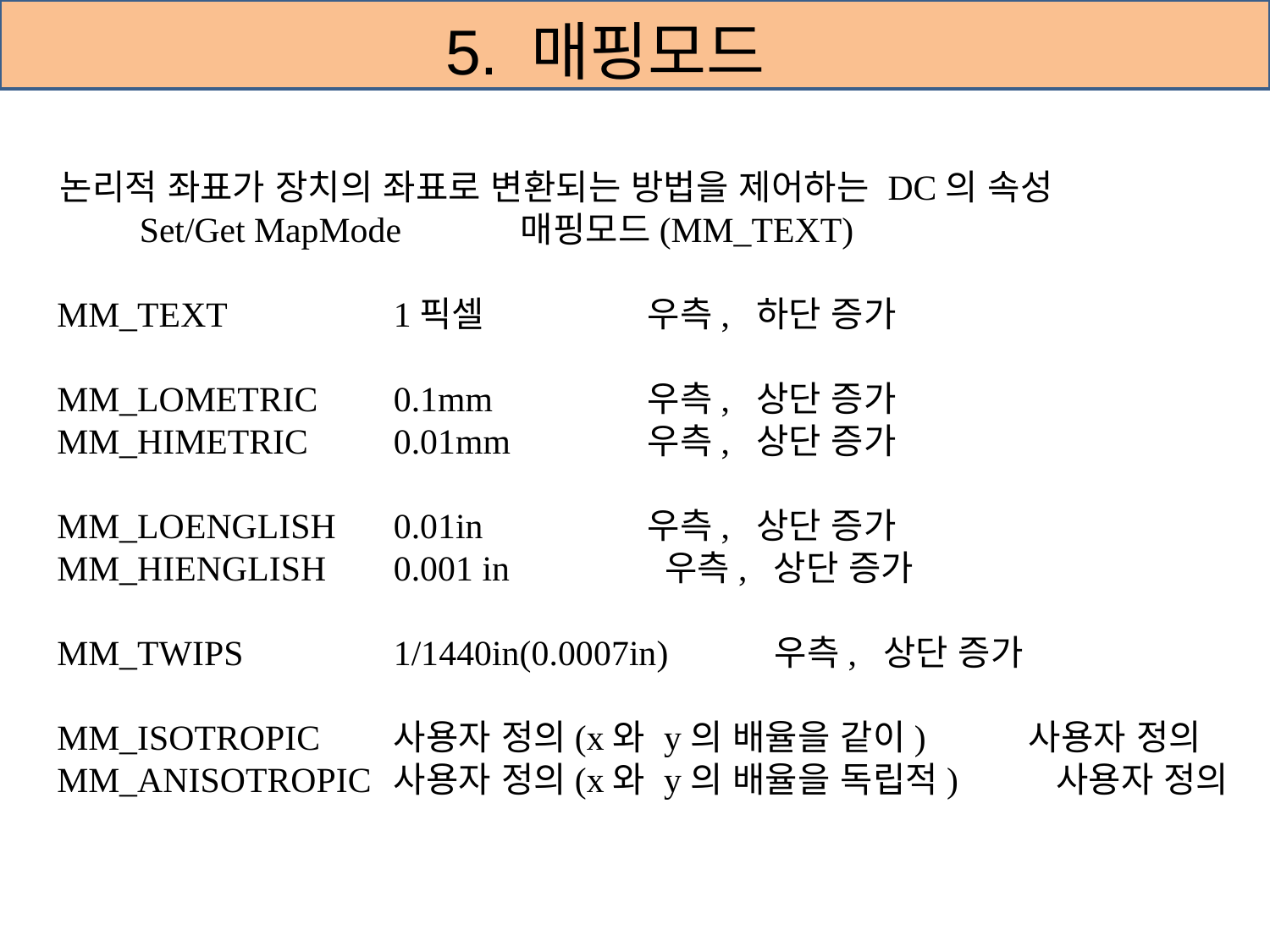

# 5. 매핑모드
     논리적 좌표가 장치의 좌표로 변환되는 방법을 제어하는 DC의 속성
 	Set/Get MapMode	매핑모드(MM_TEXT)

     MM_TEXT		1픽셀		우측,  하단 증가

     MM_LOMETRIC	0.1mm		우측,  상단 증가
     MM_HIMETRIC	0.01mm		우측,  상단 증가

     MM_LOENGLISH	0.01in		우측,  상단 증가
     MM_HIENGLISH	0.001 in		 우측,  상단 증가

     MM_TWIPS		1/1440in(0.0007in) 	우측,  상단 증가

     MM_ISOTROPIC	사용자 정의(x와 y의 배율을 같이)	사용자 정의
     MM_ANISOTROPIC	사용자 정의(x와 y의 배율을 독립적)          사용자 정의